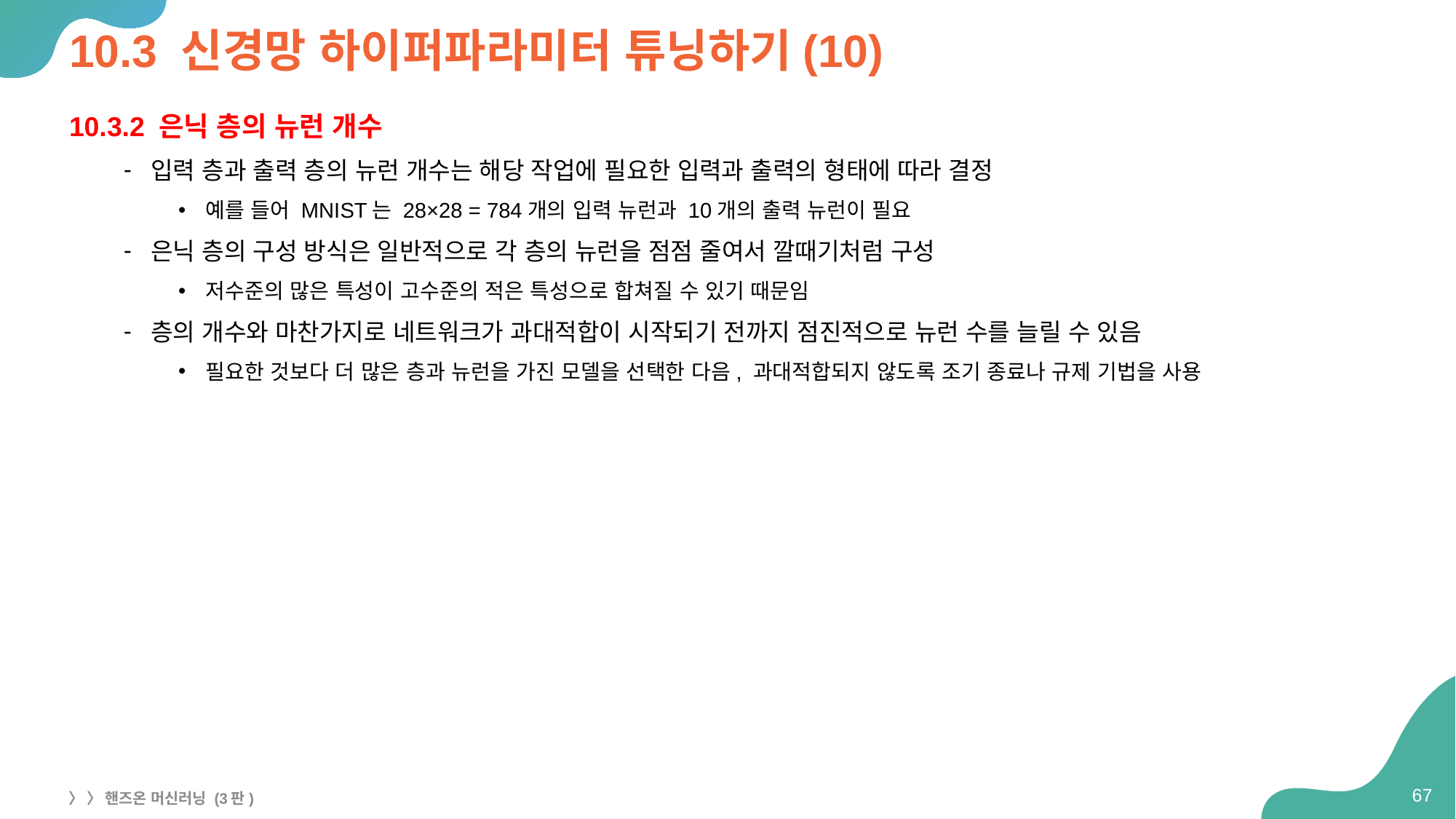

# 10.3 신경망 하이퍼파라미터 튜닝하기(10)
10.3.2 은닉 층의 뉴런 개수
입력 층과 출력 층의 뉴런 개수는 해당 작업에 필요한 입력과 출력의 형태에 따라 결정
예를 들어 MNIST는 28×28 = 784개의 입력 뉴런과 10개의 출력 뉴런이 필요
은닉 층의 구성 방식은 일반적으로 각 층의 뉴런을 점점 줄여서 깔때기처럼 구성
저수준의 많은 특성이 고수준의 적은 특성으로 합쳐질 수 있기 때문임
층의 개수와 마찬가지로 네트워크가 과대적합이 시작되기 전까지 점진적으로 뉴런 수를 늘릴 수 있음
필요한 것보다 더 많은 층과 뉴런을 가진 모델을 선택한 다음, 과대적합되지 않도록 조기 종료나 규제 기법을 사용
67
〉 〉 핸즈온 머신러닝 (3판)